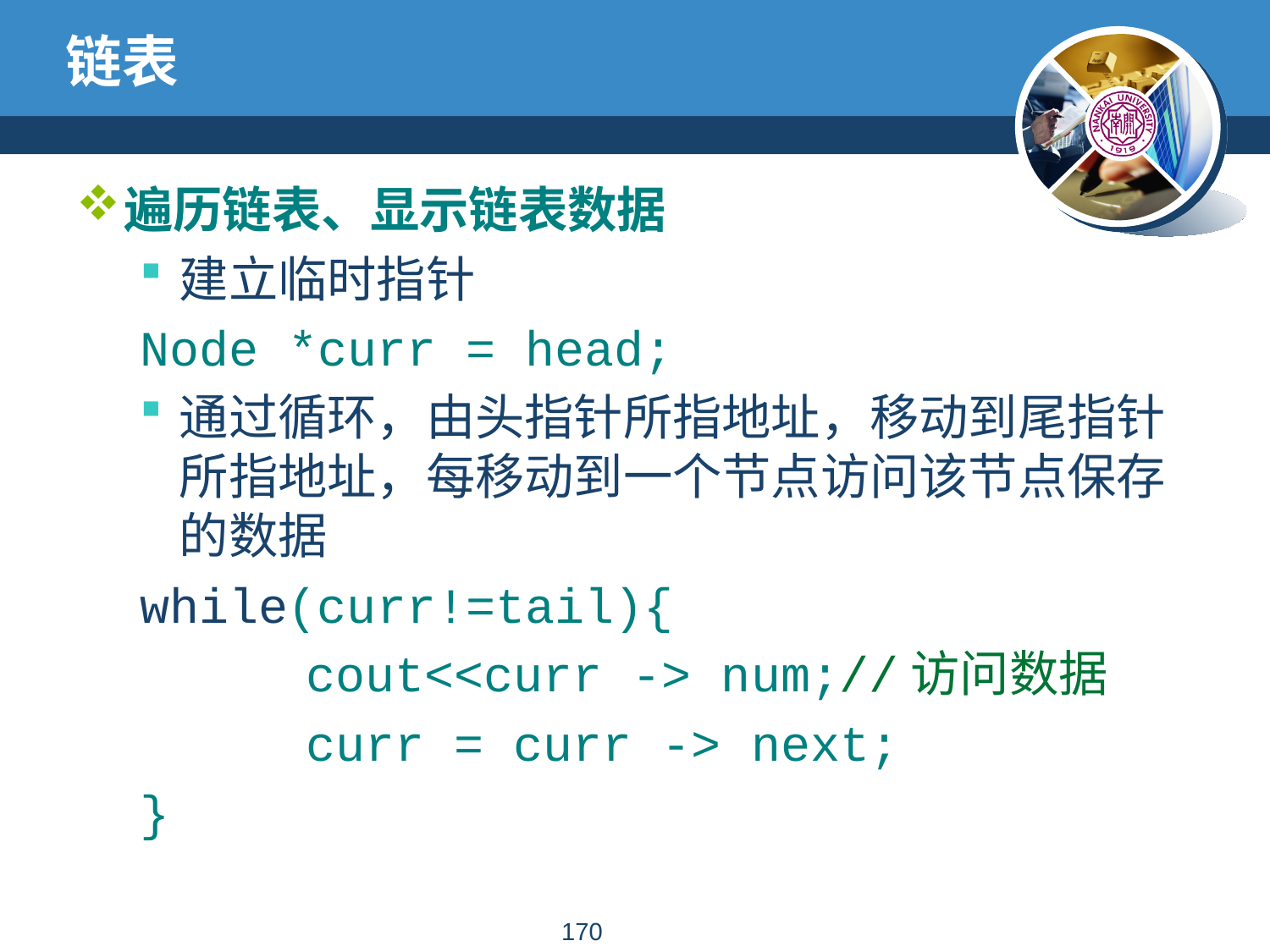

# 链表
遍历链表、显示链表数据
建立临时指针
Node *curr = head;
通过循环，由头指针所指地址，移动到尾指针所指地址，每移动到一个节点访问该节点保存的数据
while(curr!=tail){
		cout<<curr -> num;//访问数据
		curr = curr -> next;
}
170